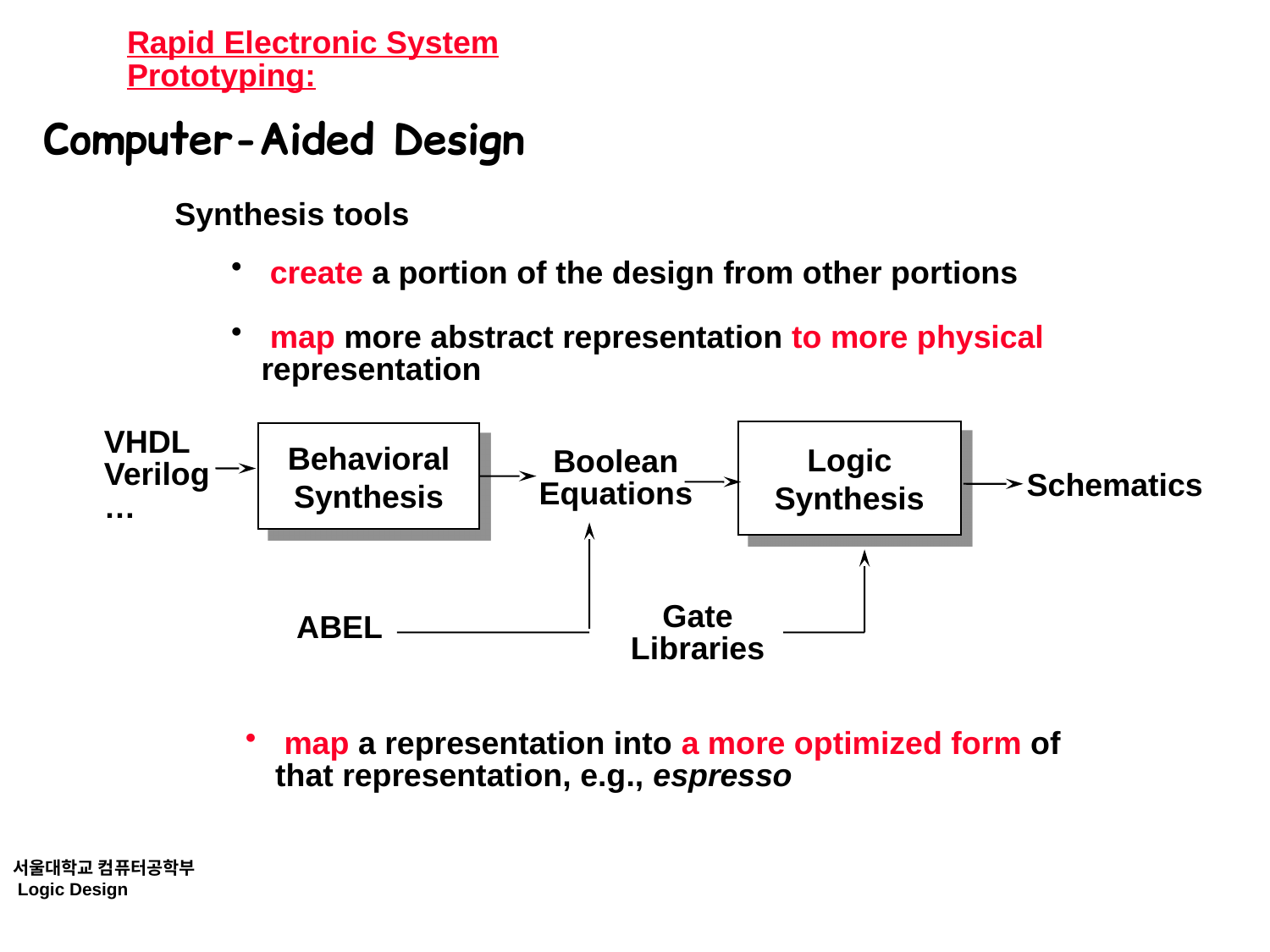

# Rapid Electronic System Prototyping:
Computer-Aided Design
Synthesis tools
 create a portion of the design from other portions

 map more abstract representation to more physical representation
Logic
Synthesis
Behavioral
Synthesis
VHDL
Verilog
…
Boolean
Equations
Schematics

Gate
Libraries
ABEL

 map a representation into a more optimized form of that representation, e.g., espresso
서울대학교 컴퓨터공학부
 Logic Design                                                                                                                                                                                                               Chap1.44